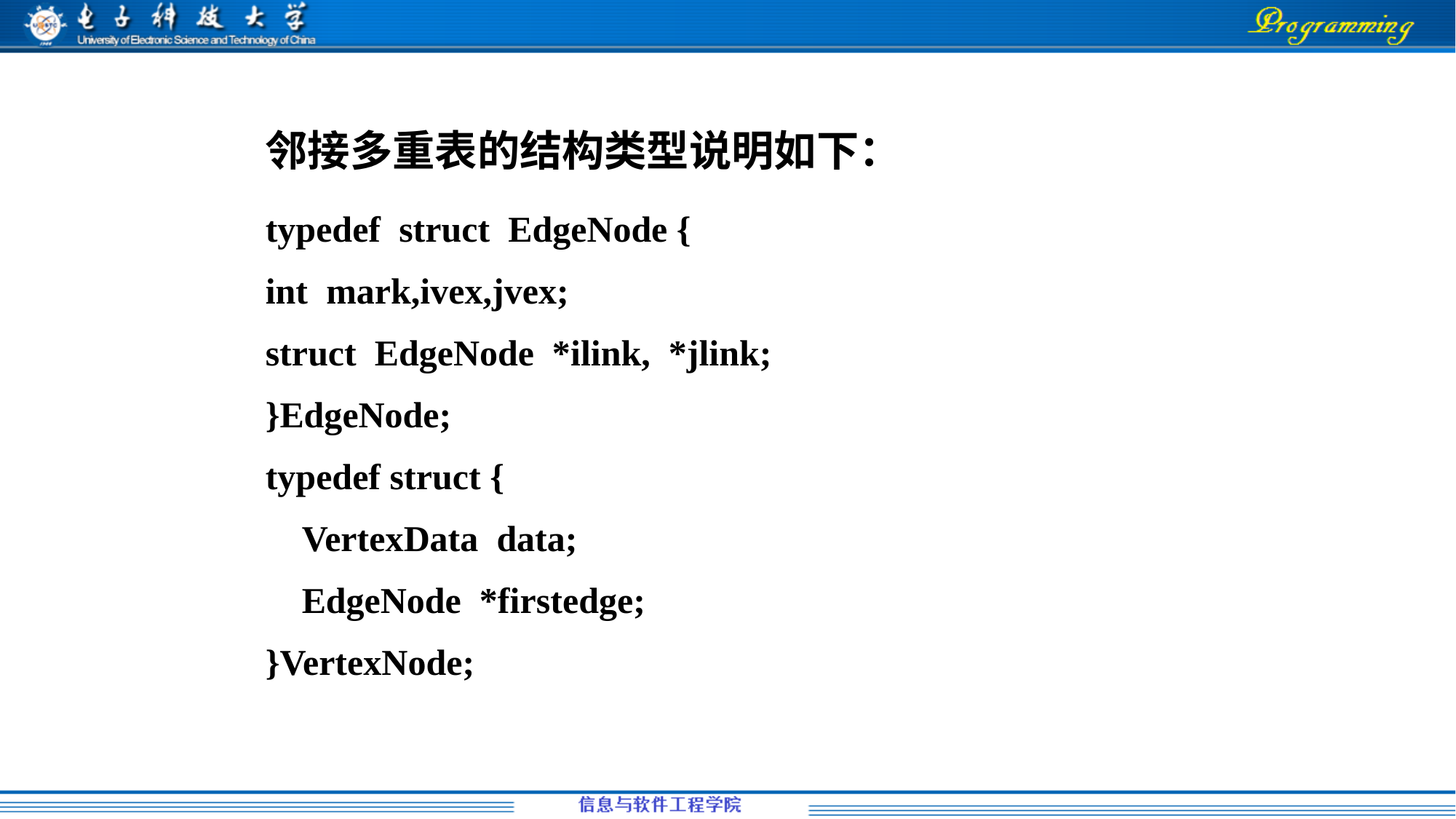

邻接多重表的结构类型说明如下：
typedef  struct  EdgeNode {
int  mark,ivex,jvex;
struct  EdgeNode  *ilink,  *jlink;
}EdgeNode;
typedef struct {
    VertexData  data;
    EdgeNode  *firstedge;
}VertexNode;